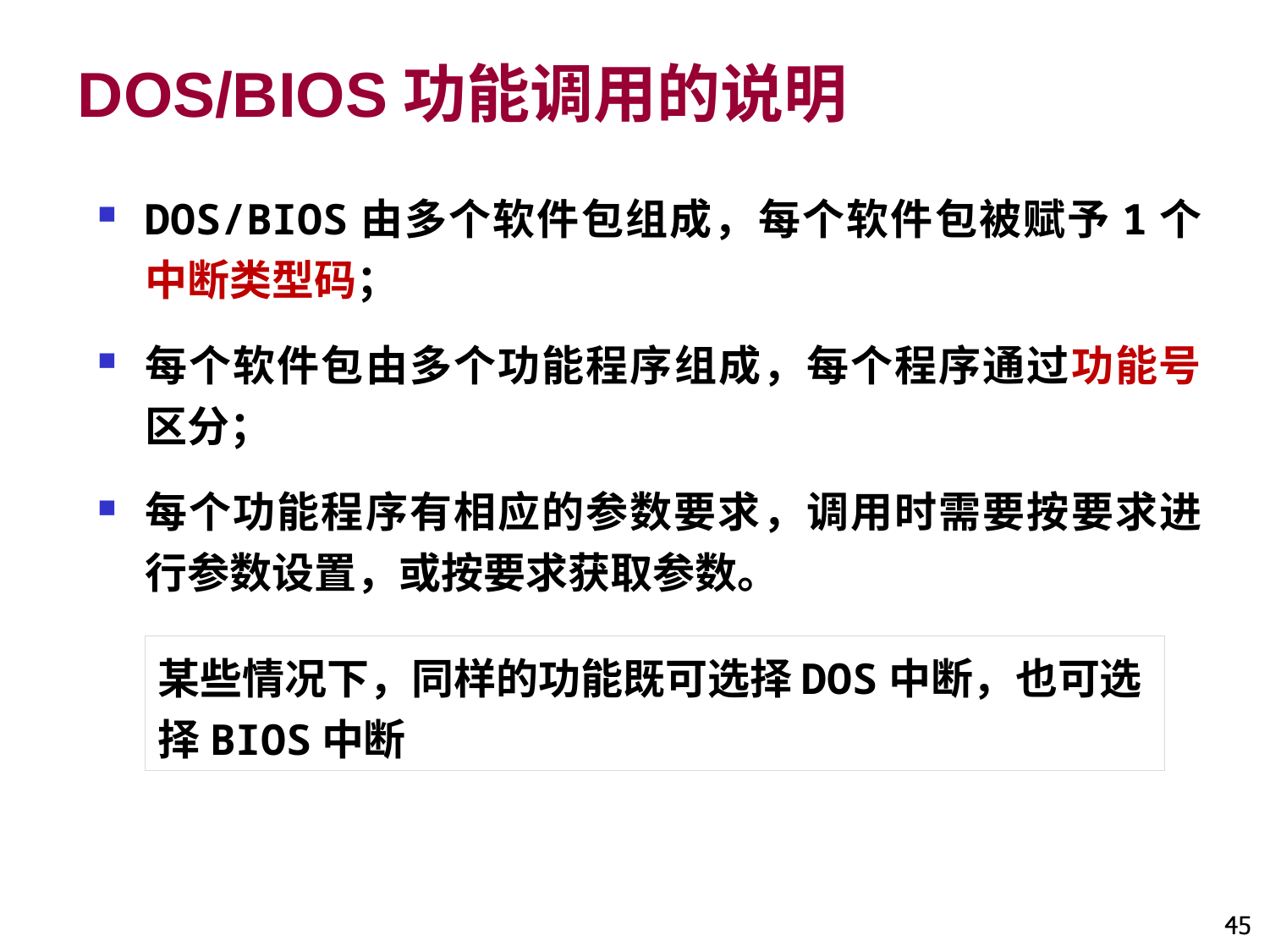

# DOS/BIOS功能调用的说明
DOS/BIOS由多个软件包组成，每个软件包被赋予1个中断类型码；
每个软件包由多个功能程序组成，每个程序通过功能号区分；
每个功能程序有相应的参数要求，调用时需要按要求进行参数设置，或按要求获取参数。
某些情况下，同样的功能既可选择DOS中断，也可选择BIOS中断
45